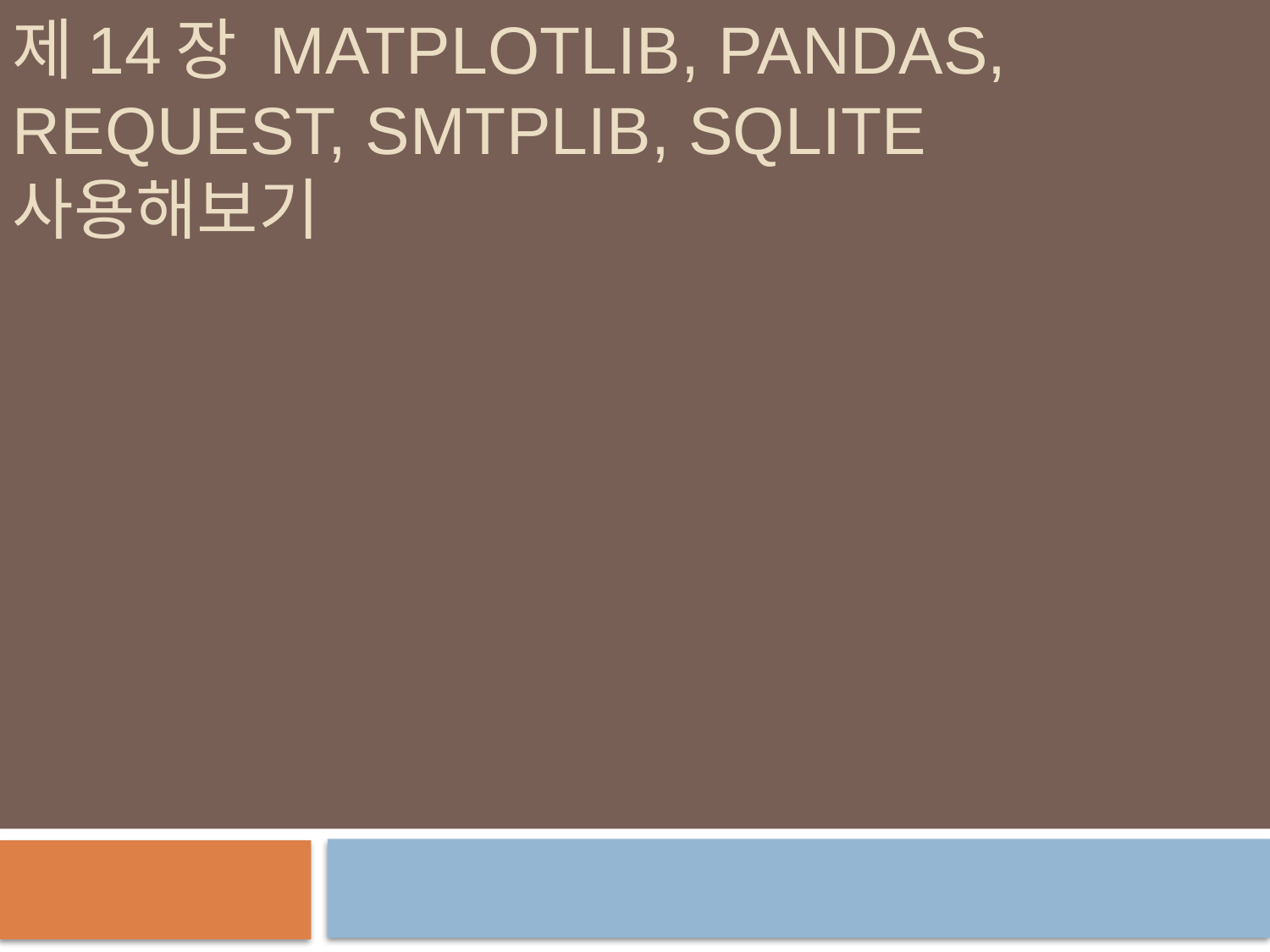

# 제14장 Matplotlib, Pandas, Request, Smtplib, SQLite 사용해보기